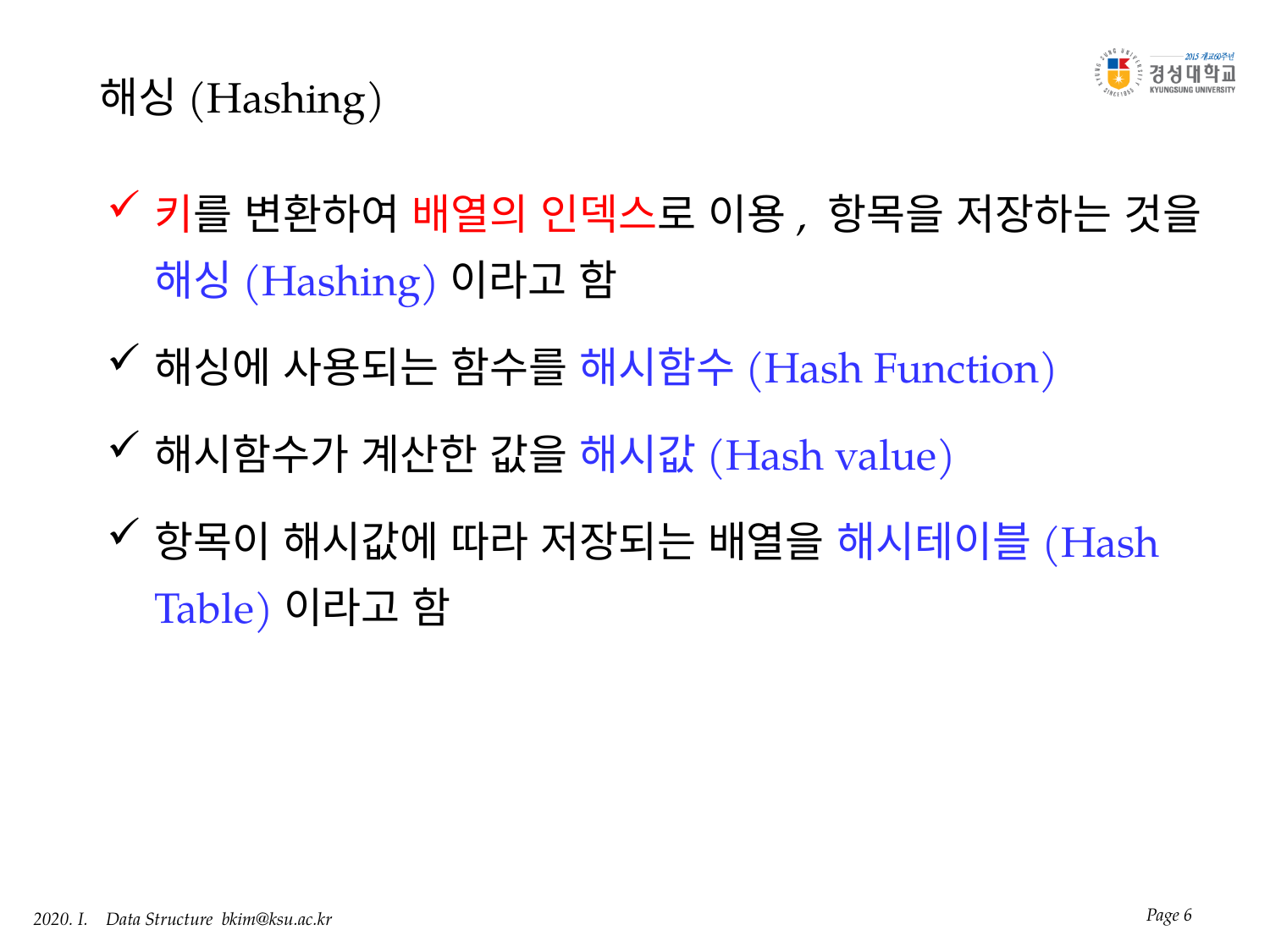

해싱(Hashing)
키를 변환하여 배열의 인덱스로 이용, 항목을 저장하는 것을 해싱(Hashing)이라고 함
해싱에 사용되는 함수를 해시함수(Hash Function)
해시함수가 계산한 값을 해시값(Hash value)
항목이 해시값에 따라 저장되는 배열을 해시테이블(Hash Table)이라고 함
Page 6